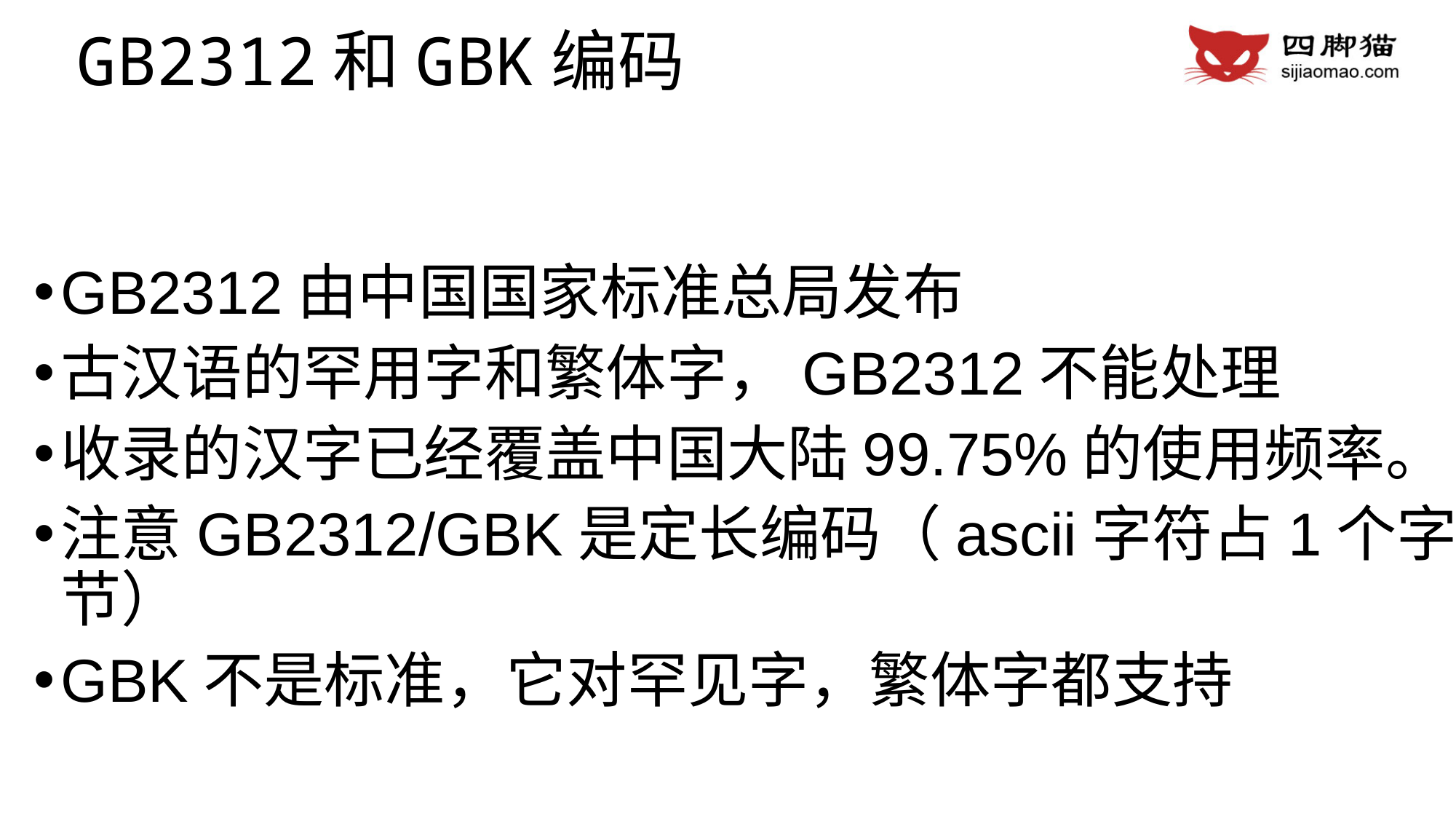

GB2312和GBK编码

GB2312由中国国家标准总局发布
古汉语的罕用字和繁体字，GB2312不能处理
收录的汉字已经覆盖中国大陆99.75%的使用频率。
注意GB2312/GBK是定长编码（ascii字符占1个字节）
GBK不是标准，它对罕见字，繁体字都支持